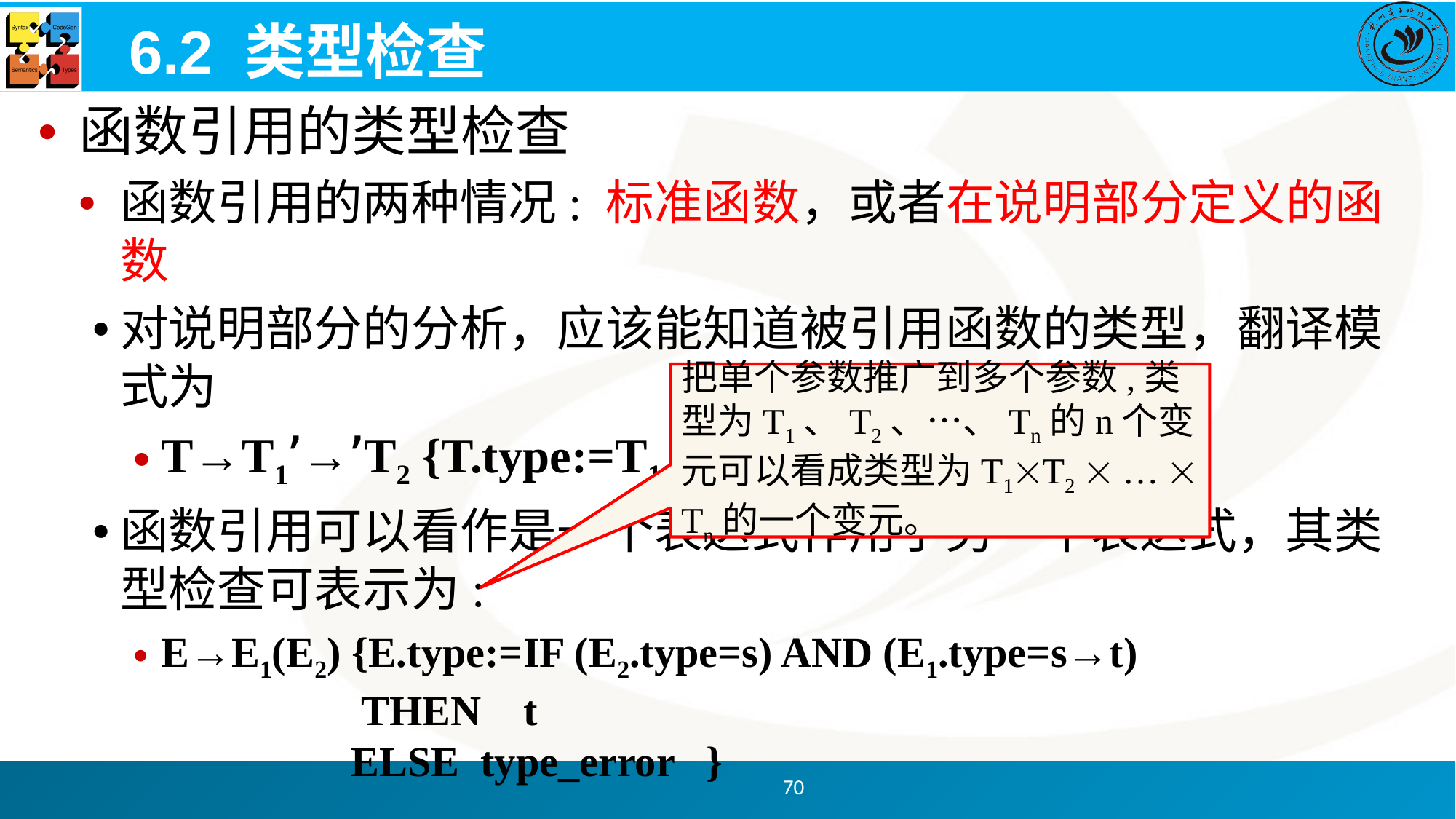

# 6.2 类型检查
函数引用的类型检查
函数引用的两种情况: 标准函数，或者在说明部分定义的函数
对说明部分的分析，应该能知道被引用函数的类型，翻译模式为
T→T1’→’T2 {T.type:=T1.type→T2.type}
函数引用可以看作是一个表达式作用于另一个表达式，其类型检查可表示为:
E→E1(E2) {E.type:=IF (E2.type=s) AND (E1.type=s→t)
                   THEN    t
	         ELSE  type_error   }

把单个参数推广到多个参数,类型为T1、T2、…、Tn的n个变元可以看成类型为T1×T2 × … × Tn的一个变元。
70